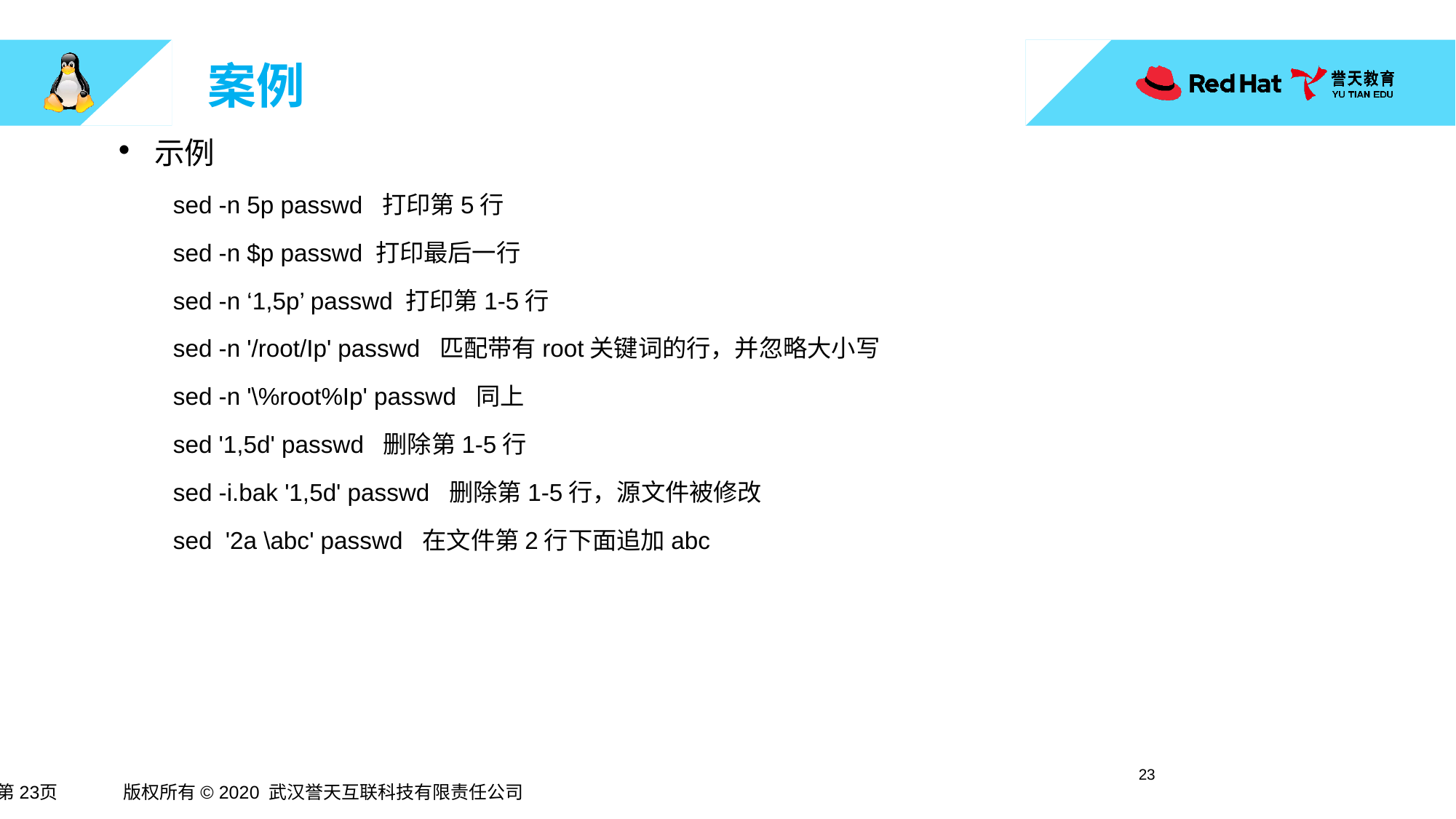

# 案例
示例
sed -n 5p passwd  打印第5行
sed -n $p passwd 打印最后一行
sed -n ‘1,5p’ passwd 打印第1-5行
sed -n '/root/Ip' passwd  匹配带有root关键词的行，并忽略大小写
sed -n '\%root%Ip' passwd  同上
sed '1,5d' passwd  删除第1-5行
sed -i.bak '1,5d' passwd  删除第1-5行，源文件被修改
sed  '2a \abc' passwd  在文件第2行下面追加abc

23